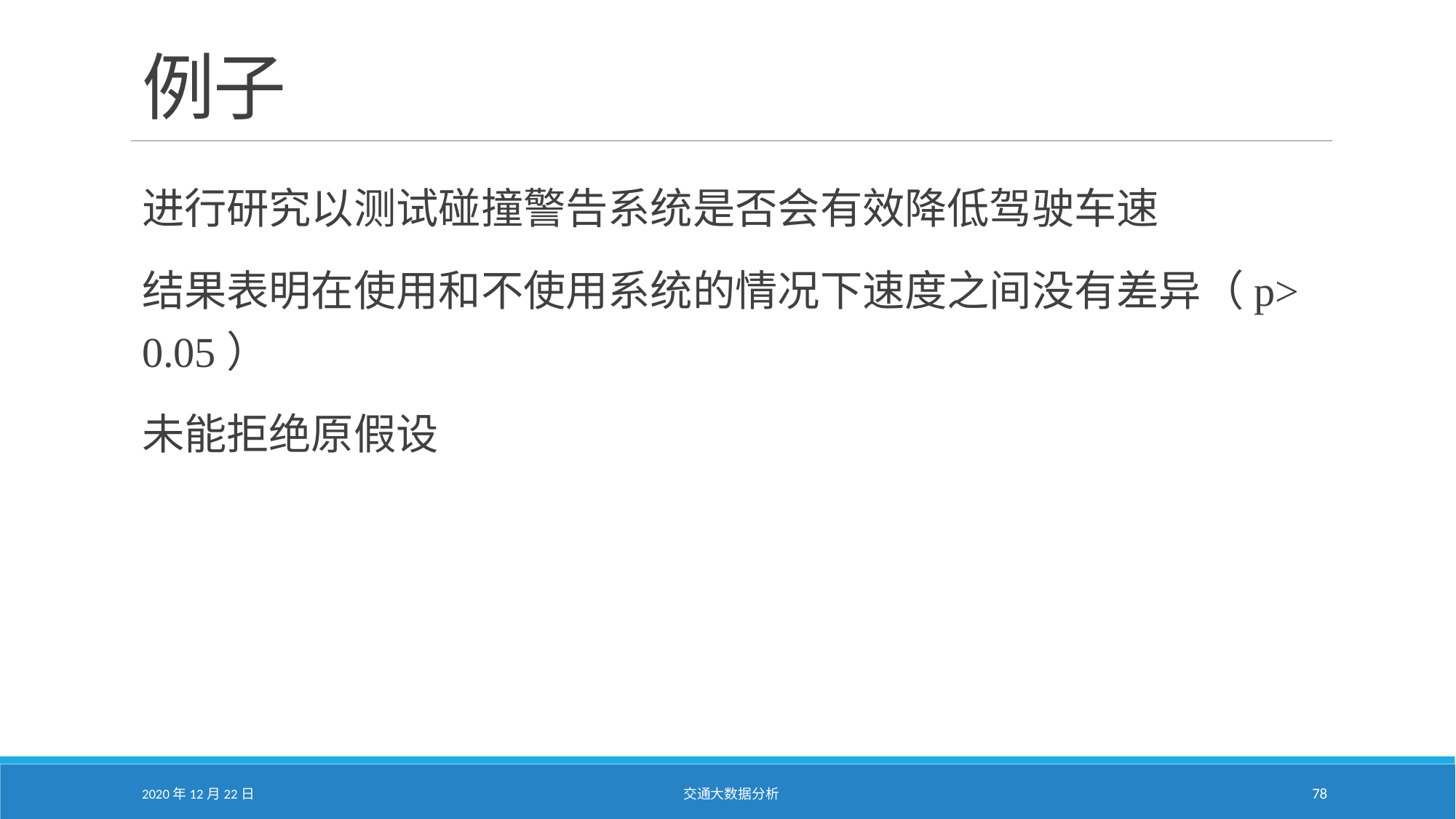

# 例子
进行研究以测试碰撞警告系统是否会有效降低驾驶车速
结果表明在使用和不使用系统的情况下速度之间没有差异（p> 0.05）
未能拒绝原假设
2020年12月22日
交通大数据分析
78